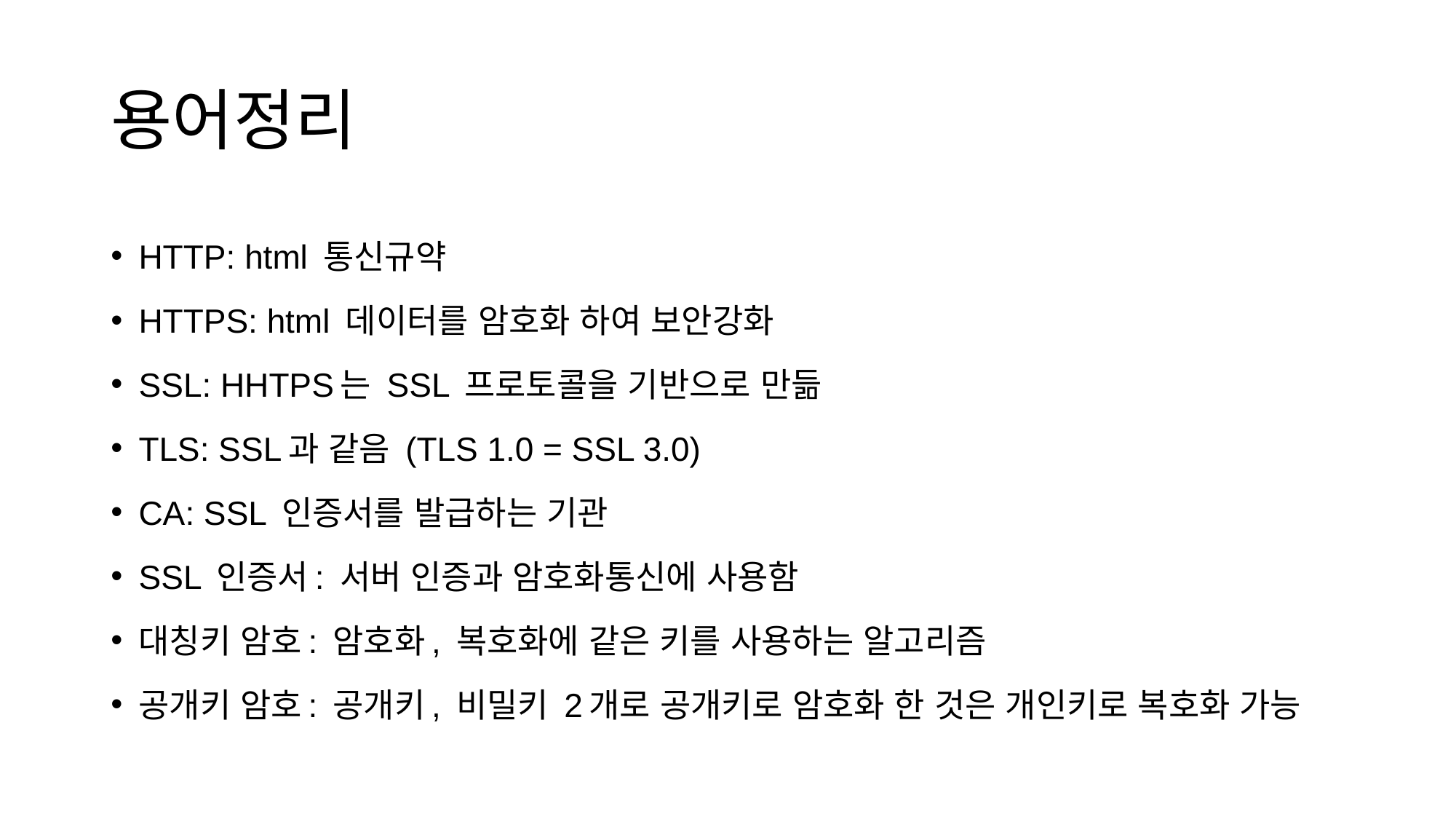

# 용어정리
HTTP: html 통신규약
HTTPS: html 데이터를 암호화 하여 보안강화
SSL: HHTPS는 SSL 프로토콜을 기반으로 만듦
TLS: SSL과 같음 (TLS 1.0 = SSL 3.0)
CA: SSL 인증서를 발급하는 기관
SSL 인증서: 서버 인증과 암호화통신에 사용함
대칭키 암호: 암호화, 복호화에 같은 키를 사용하는 알고리즘
공개키 암호: 공개키, 비밀키 2개로 공개키로 암호화 한 것은 개인키로 복호화 가능